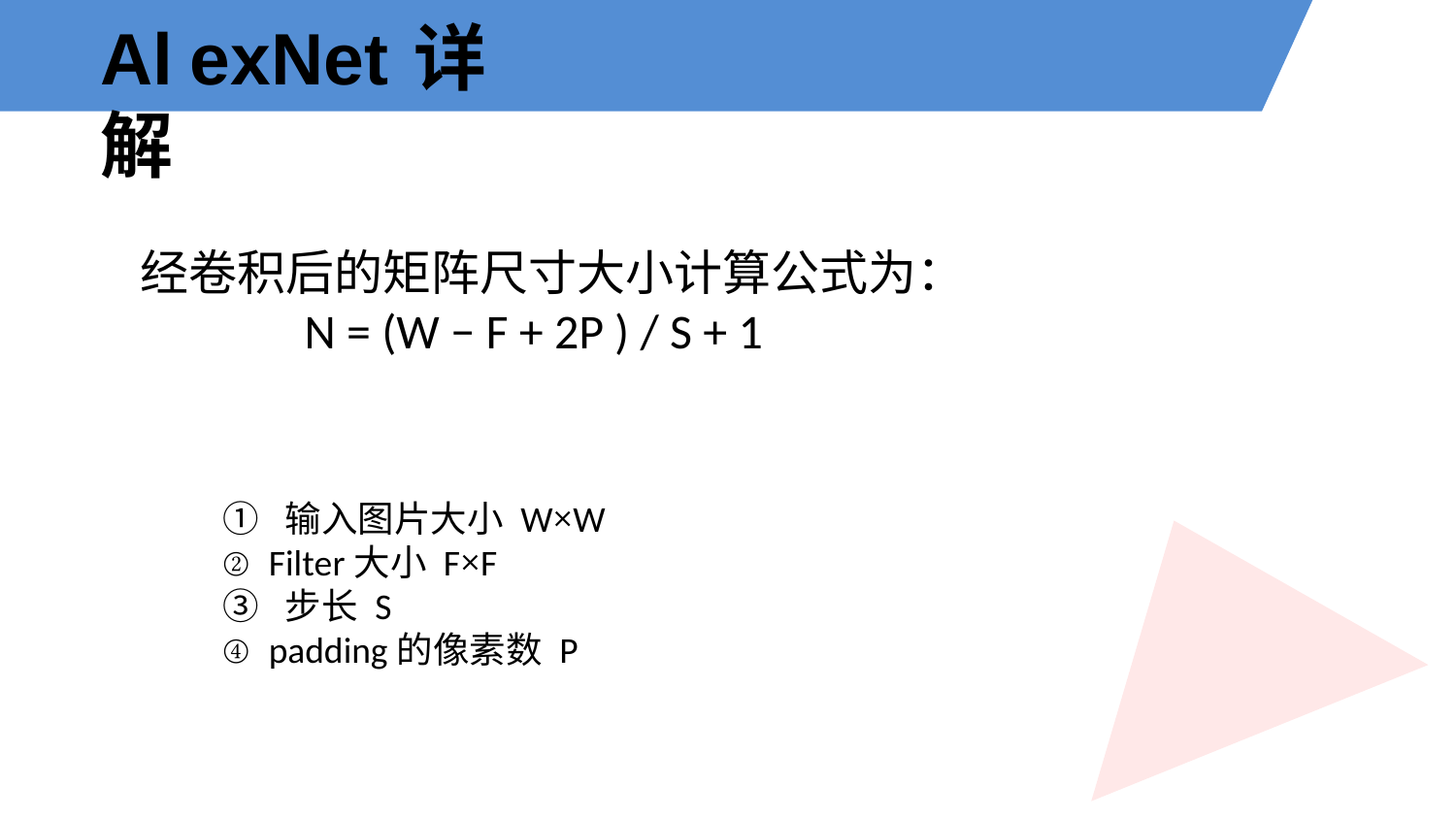

# AlexNet详解
经卷积后的矩阵尺寸大小计算公式为：
N = (W − F + 2P ) / S + 1
① 输入图片大小 W×W
② Filter大小 F×F
③ 步长 S
④ padding的像素数 P